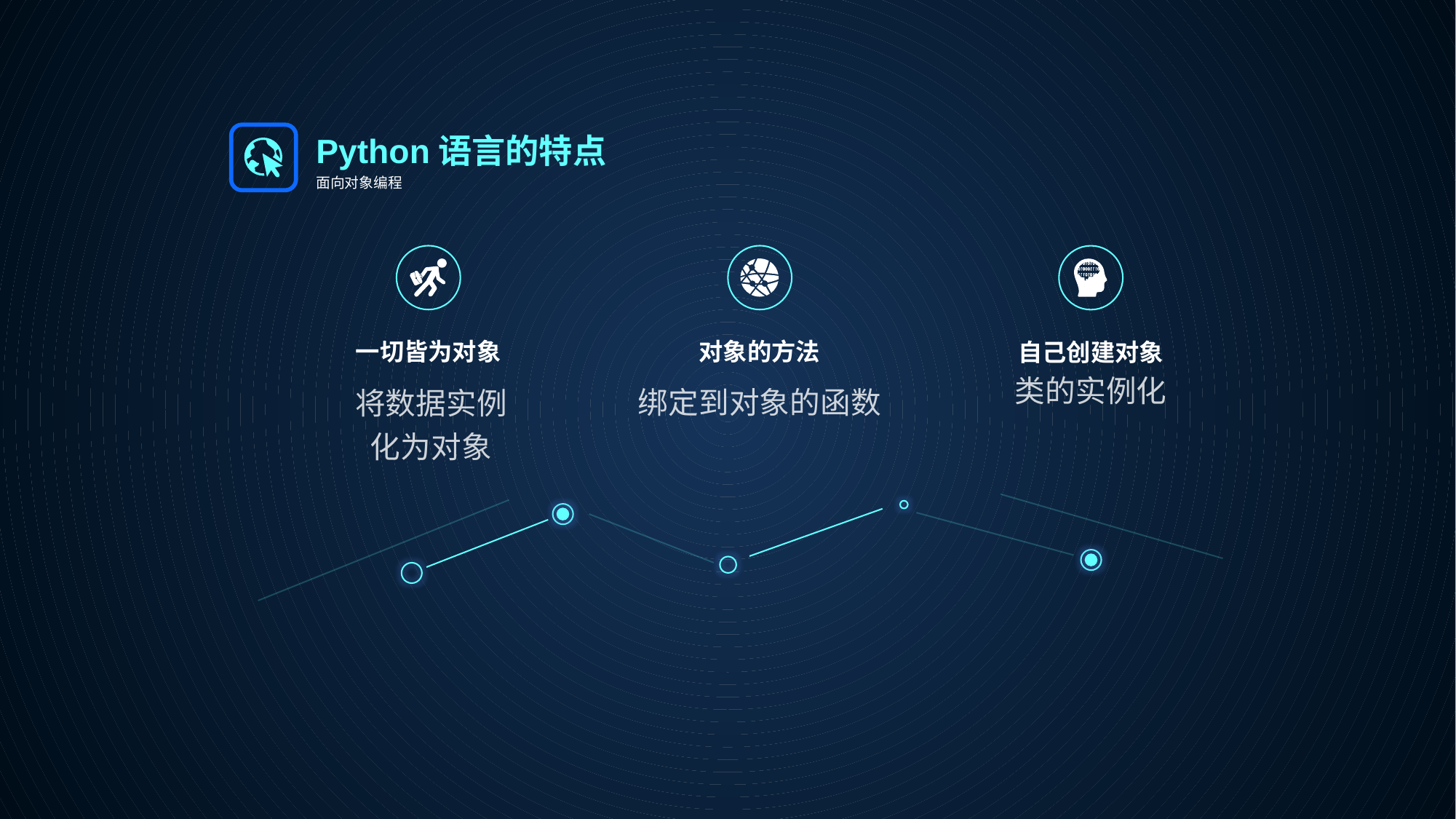

Python语言的特点
面向对象编程

一切皆为对象
将数据实例化为对象
对象的方法
绑定到对象的函数
自己创建对象
类的实例化